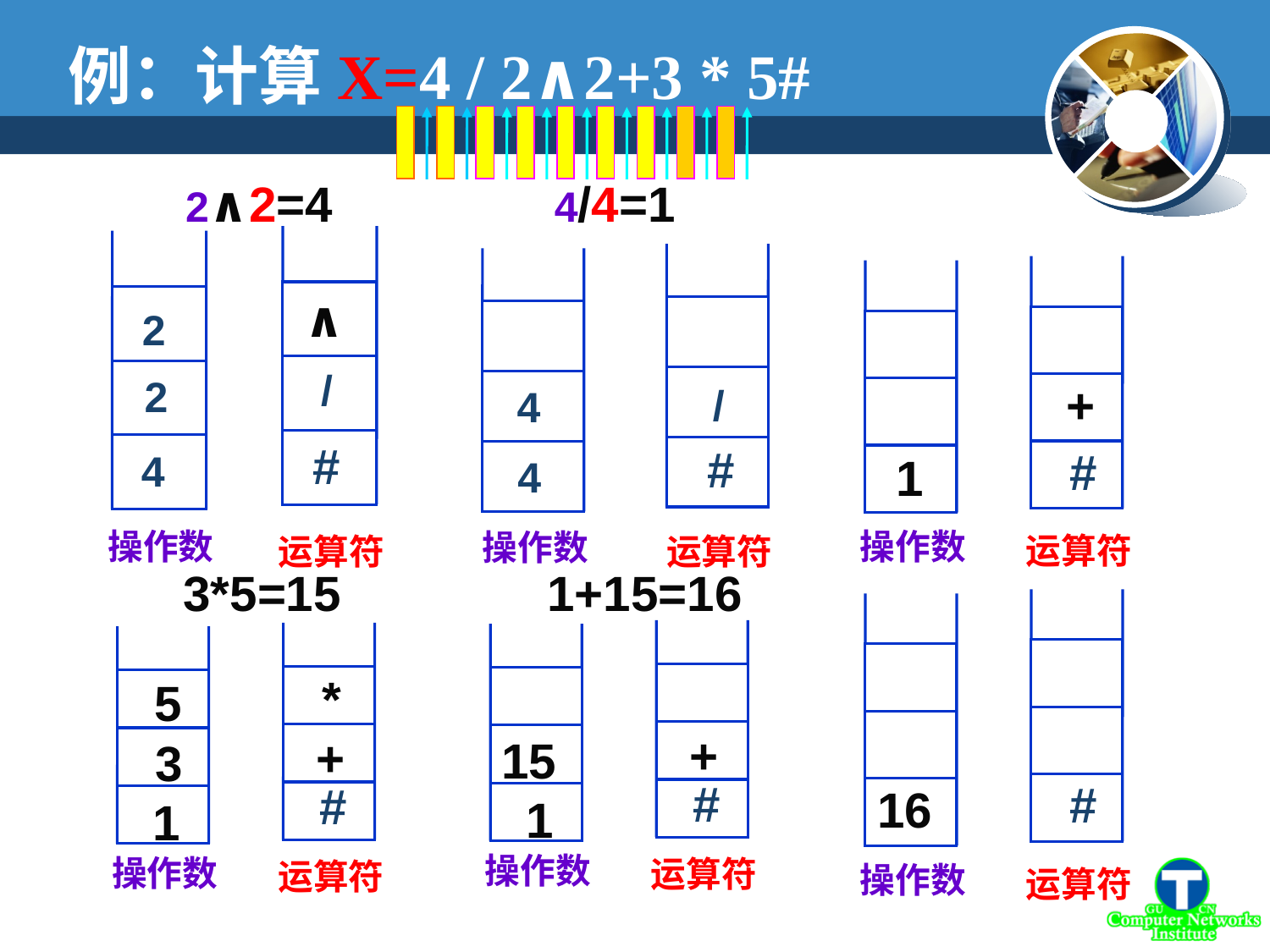

例：计算X=4 / 2∧2+3 * 5#

2∧2=4
4/4=1

操作数
运算符

操作数
运算符
/
#
4

操作数
运算符

#
∧
2
/
2
+
4
#
4
1
3*5=15
1+15=16

操作数
运算符

#

操作数
运算符

+
#
1

操作数
运算符

+
#
1
*
5
15
3
16